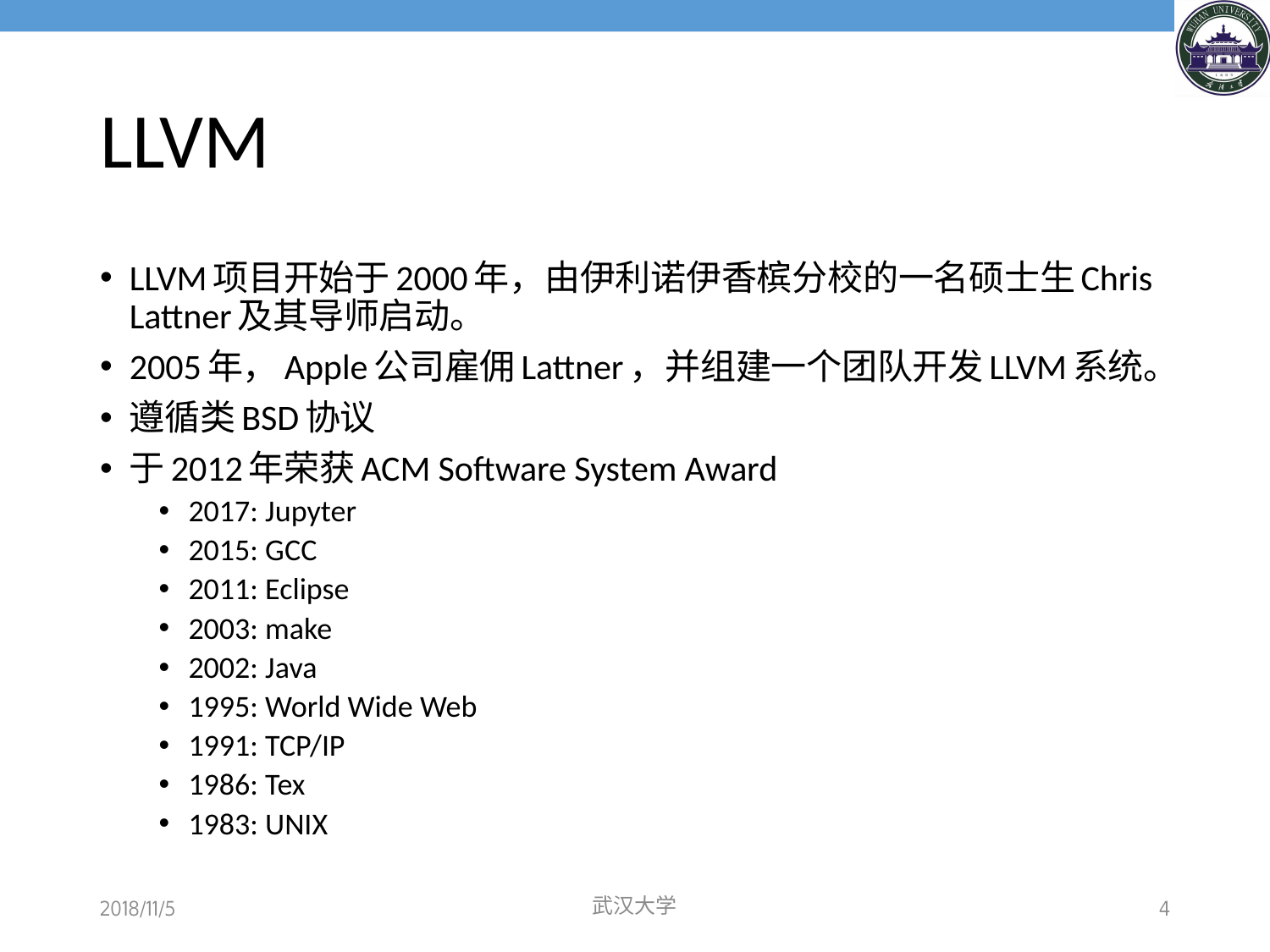

# LLVM
LLVM项目开始于2000年，由伊利诺伊香槟分校的一名硕士生Chris Lattner及其导师启动。
2005年，Apple公司雇佣Lattner，并组建一个团队开发LLVM系统。
遵循类BSD协议
于2012年荣获ACM Software System Award
2017: Jupyter
2015: GCC
2011: Eclipse
2003: make
2002: Java
1995: World Wide Web
1991: TCP/IP
1986: Tex
1983: UNIX
2018/11/5
武汉大学
4